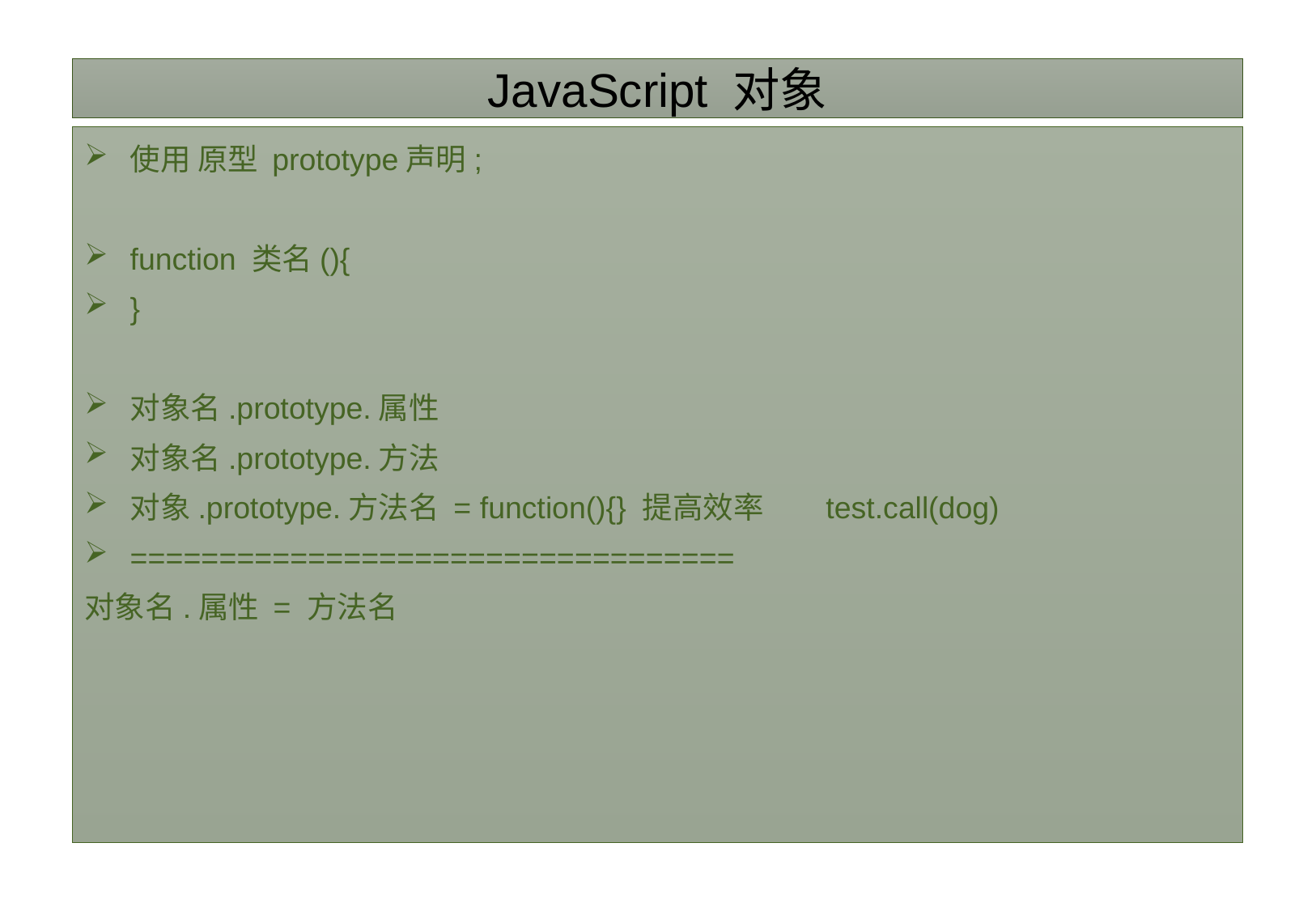

# JavaScript 对象
使用 原型 prototype声明;

function 类名(){
}

对象名.prototype.属性
对象名.prototype.方法
对象.prototype.方法名 = function(){} 提高效率        test.call(dog)
==================================
对象名.属性 = 方法名